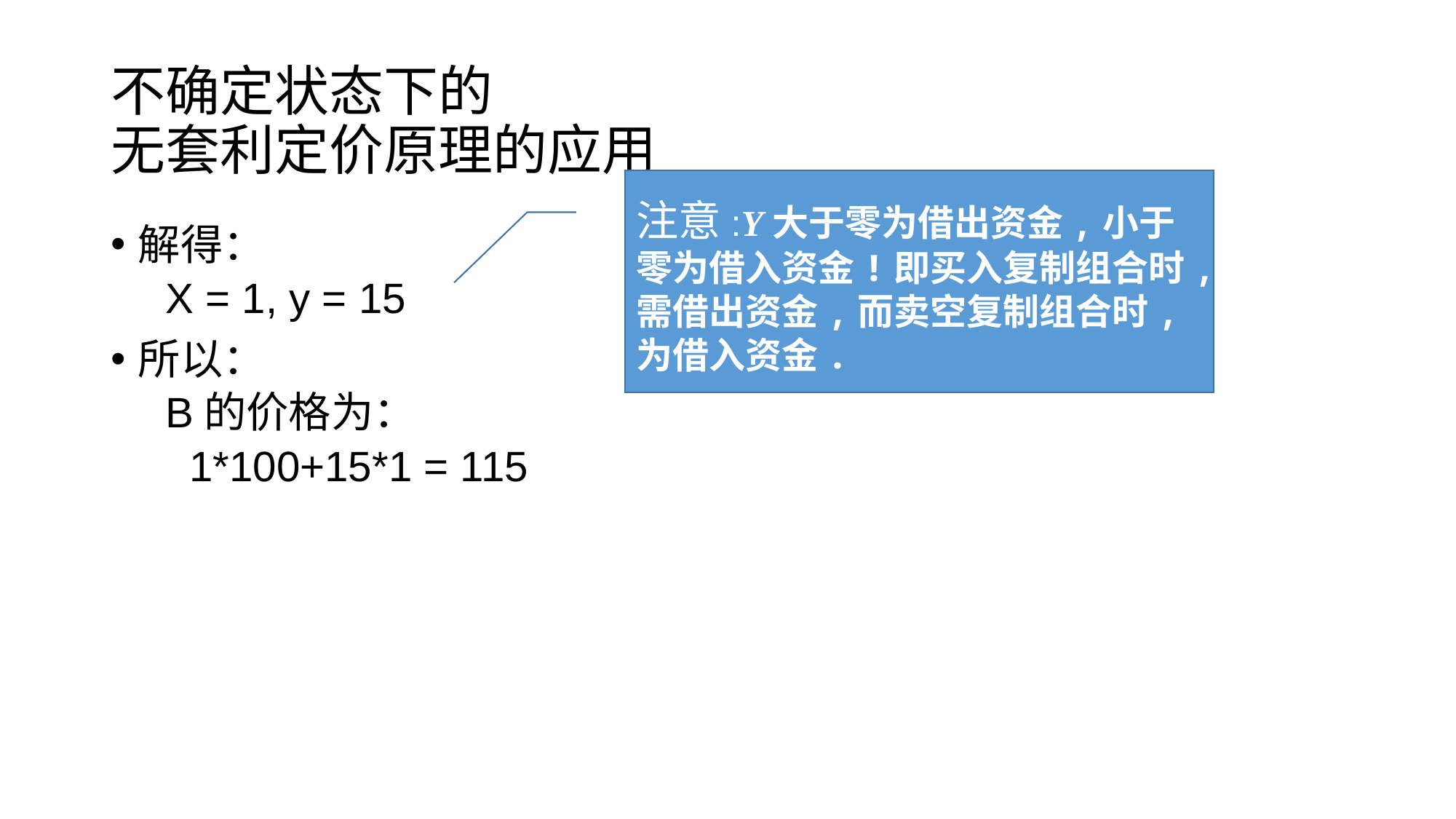

不确定状态下的
无套利定价原理的应用
解得：
X = 1, y = 15
所以：
B的价格为：
  1*100+15*1 = 115

注意:Y大于零为借出资金,小于零为借入资金!即买入复制组合时,需借出资金,而卖空复制组合时,为借入资金.